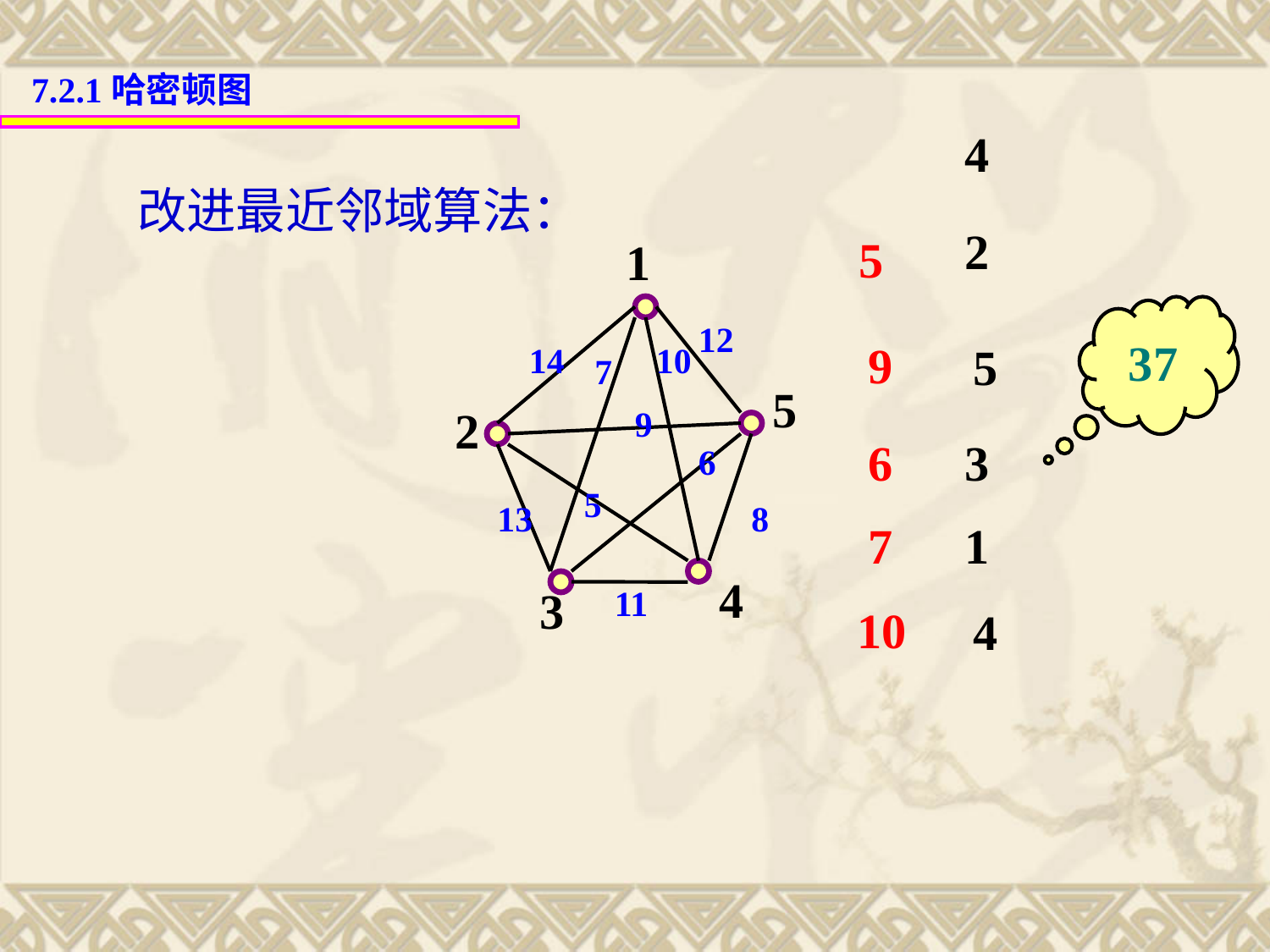

7.2.1哈密顿图

4
改进最近邻域算法：
2
5
1

37

12

9
5
14
10
7
5
2
9

6
3

6

5
13
8
7
1

4

3
11

10
4